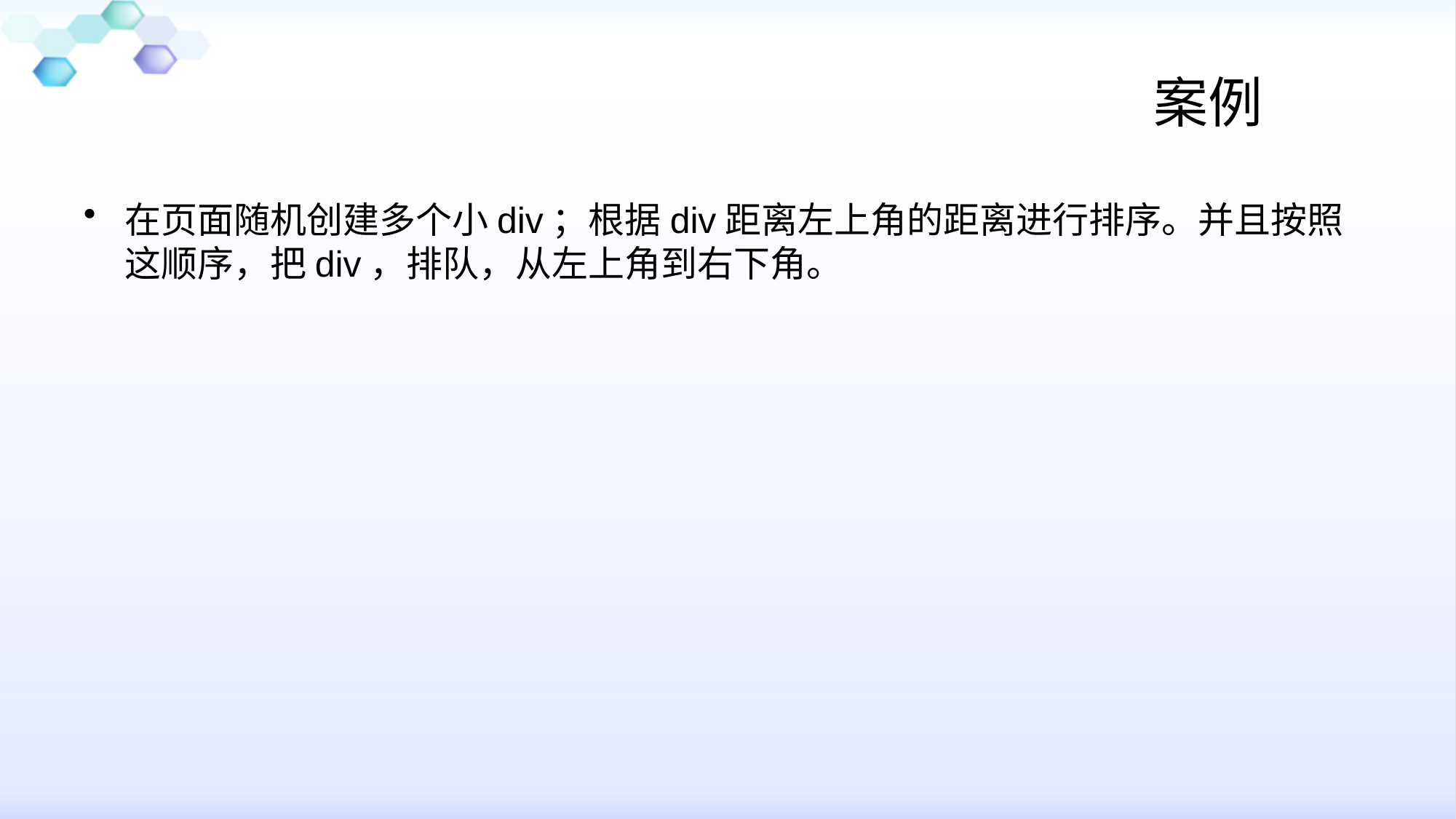

# 案例
在页面随机创建多个小div；根据div距离左上角的距离进行排序。并且按照这顺序，把div，排队，从左上角到右下角。